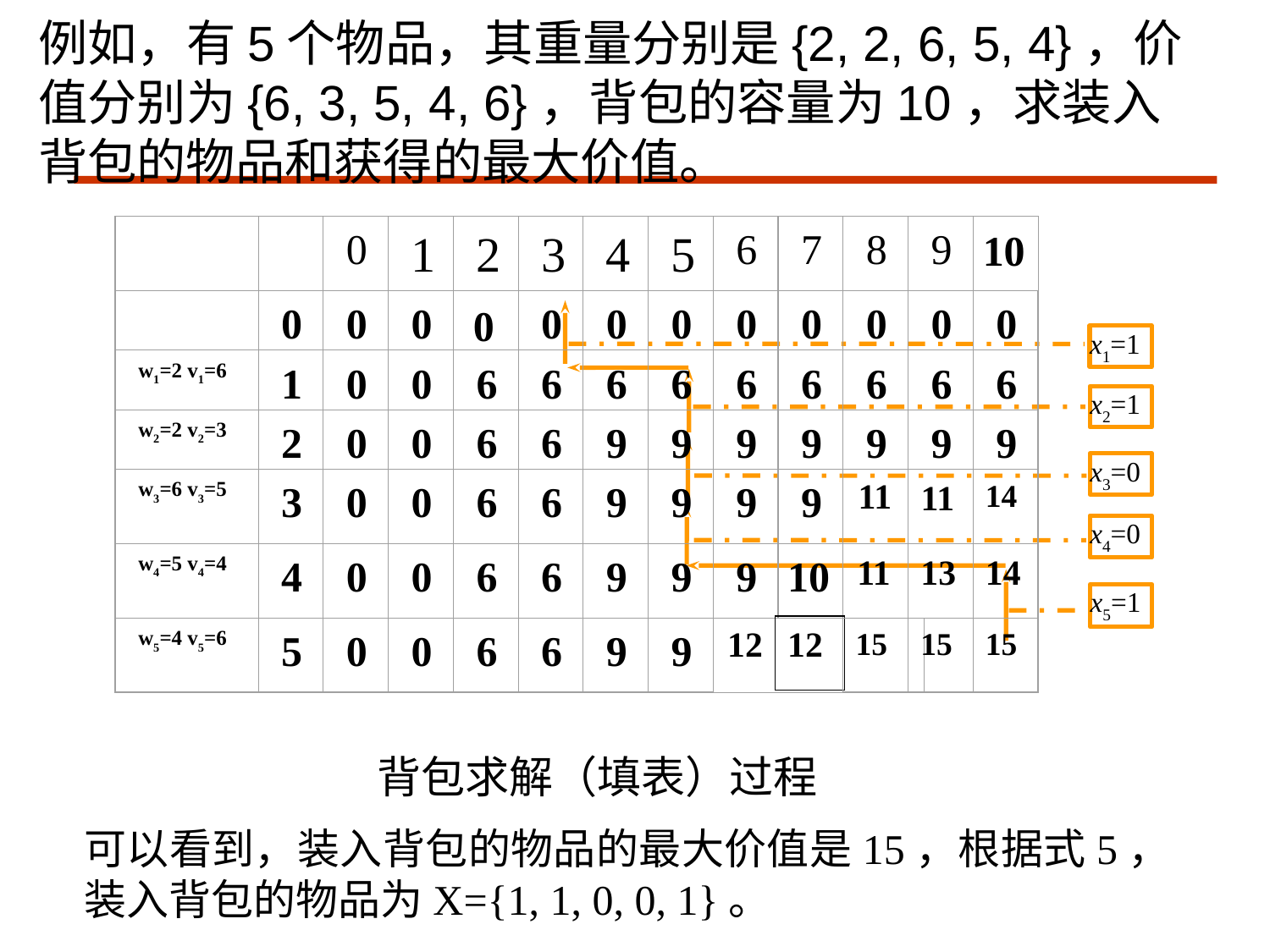

例如，有5个物品，其重量分别是{2, 2, 6, 5, 4}，价值分别为{6, 3, 5, 4, 6}，背包的容量为10，求装入背包的物品和获得的最大价值。

0

1

2

3

4

5

6

7

8

9
10

0

0

0

0

0

0

0

0

0

0

0
0

x1=1

x2=1

x3=0

x4=0

x5=1

w1=2 v1=6

1

0

0

6

6

6

6

6

6

6

6

6

w2=2 v2=3

2

0

0

6

6

9

9

9

9

9

9

9

11

w3=6 v3=5

3

0

0

6

6

9

9

9

9
11

14

w4=5 v4=4

4

0

0

6

6

9

9

9

10

11

13

14

12
12

w5=4 v5=6

5

0

0

6

6

9

9
15

15

15

背包求解（填表）过程
可以看到，装入背包的物品的最大价值是15，根据式5，装入背包的物品为X={1, 1, 0, 0, 1}。